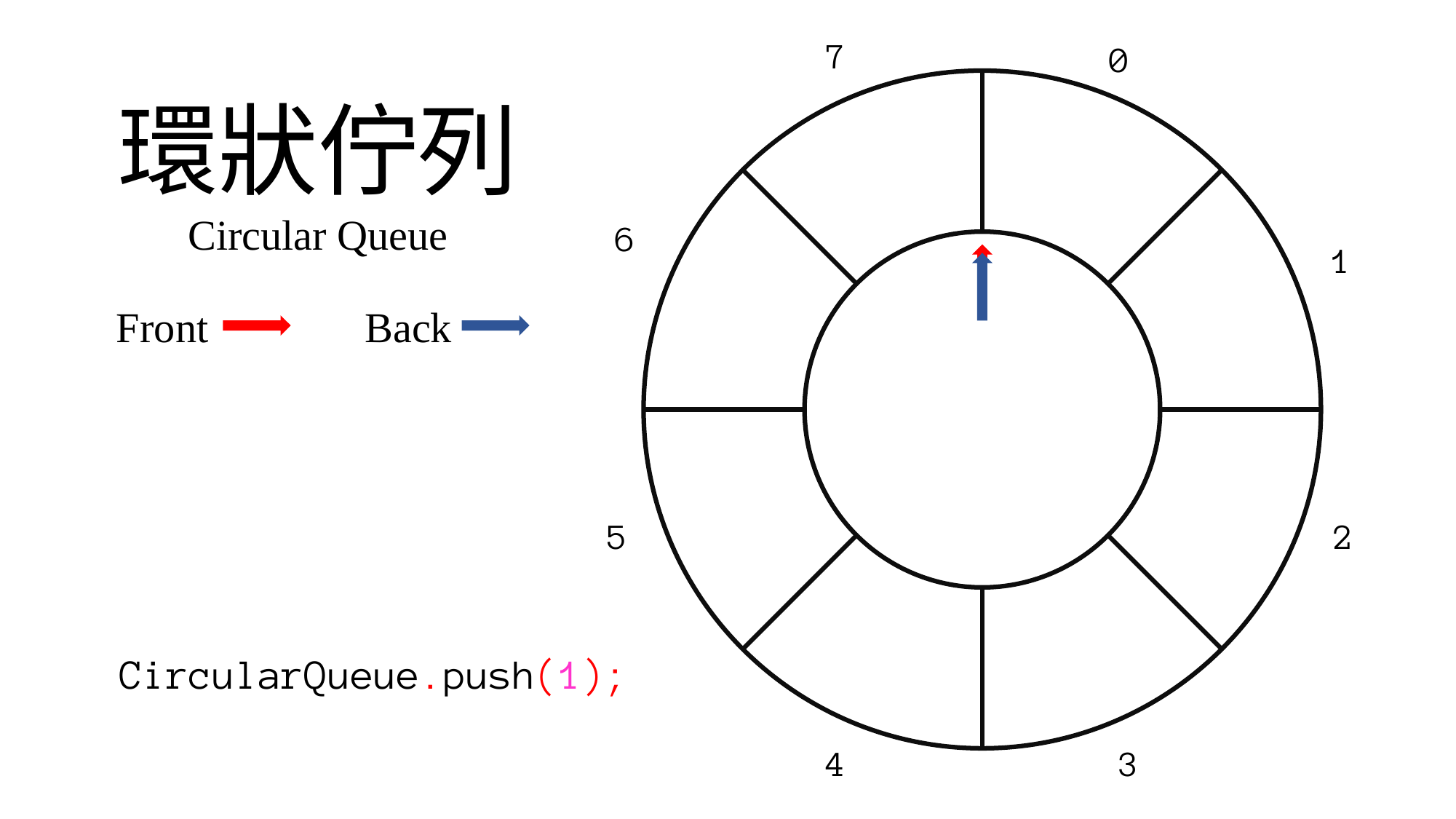

1
7
0

6

1
5
2
4
3
環狀佇列
Circular Queue

Front
Back

CircularQueue.push( );
1